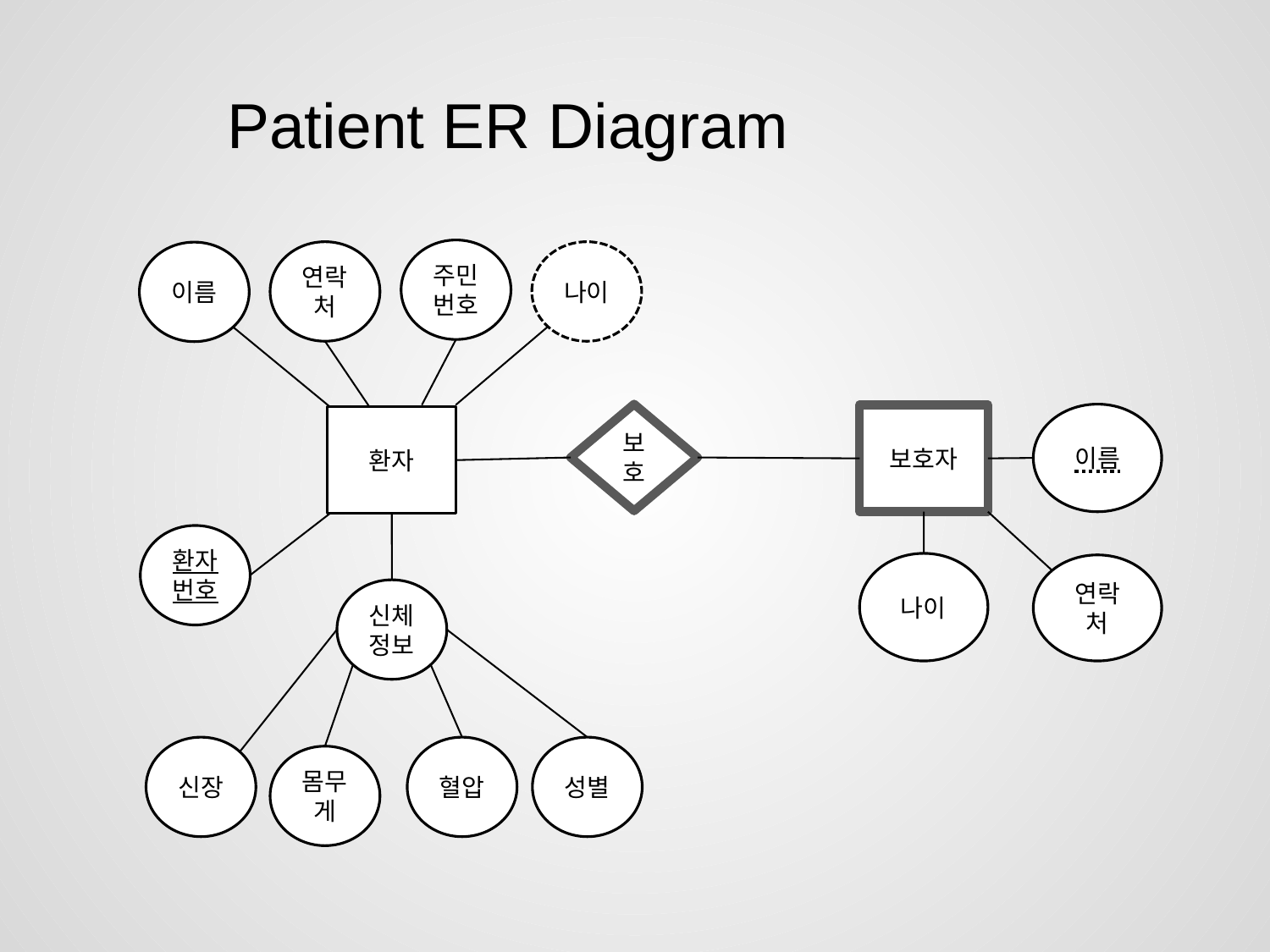

Patient ER Diagram
주민번호
연락처
나이
이름
보호
이름
보호자
환자
환자번호
나이
연락처
신체정보
신장
혈압
성별
몸무게